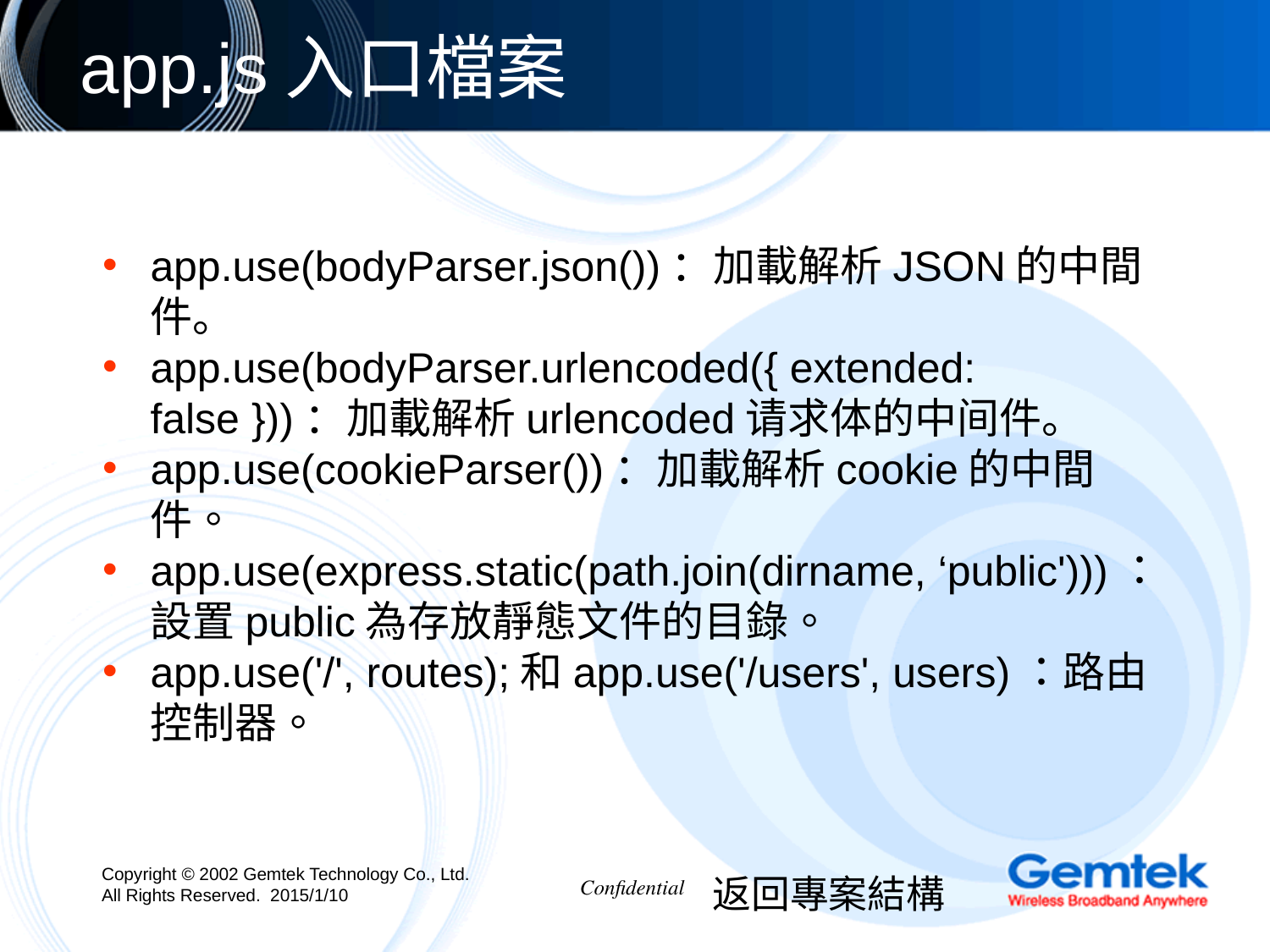

# app.js入口檔案
app.use(bodyParser.json())：加載解析JSON的中間件。
app.use(bodyParser.urlencoded({ extended: false }))：加載解析urlencoded请求体的中间件。
app.use(cookieParser())：加載解析cookie的中間件。
app.use(express.static(path.join(dirname, ‘public')))：設置public為存放靜態文件的目錄。
app.use('/', routes);和app.use('/users', users)：路由控制器。
返回專案結構